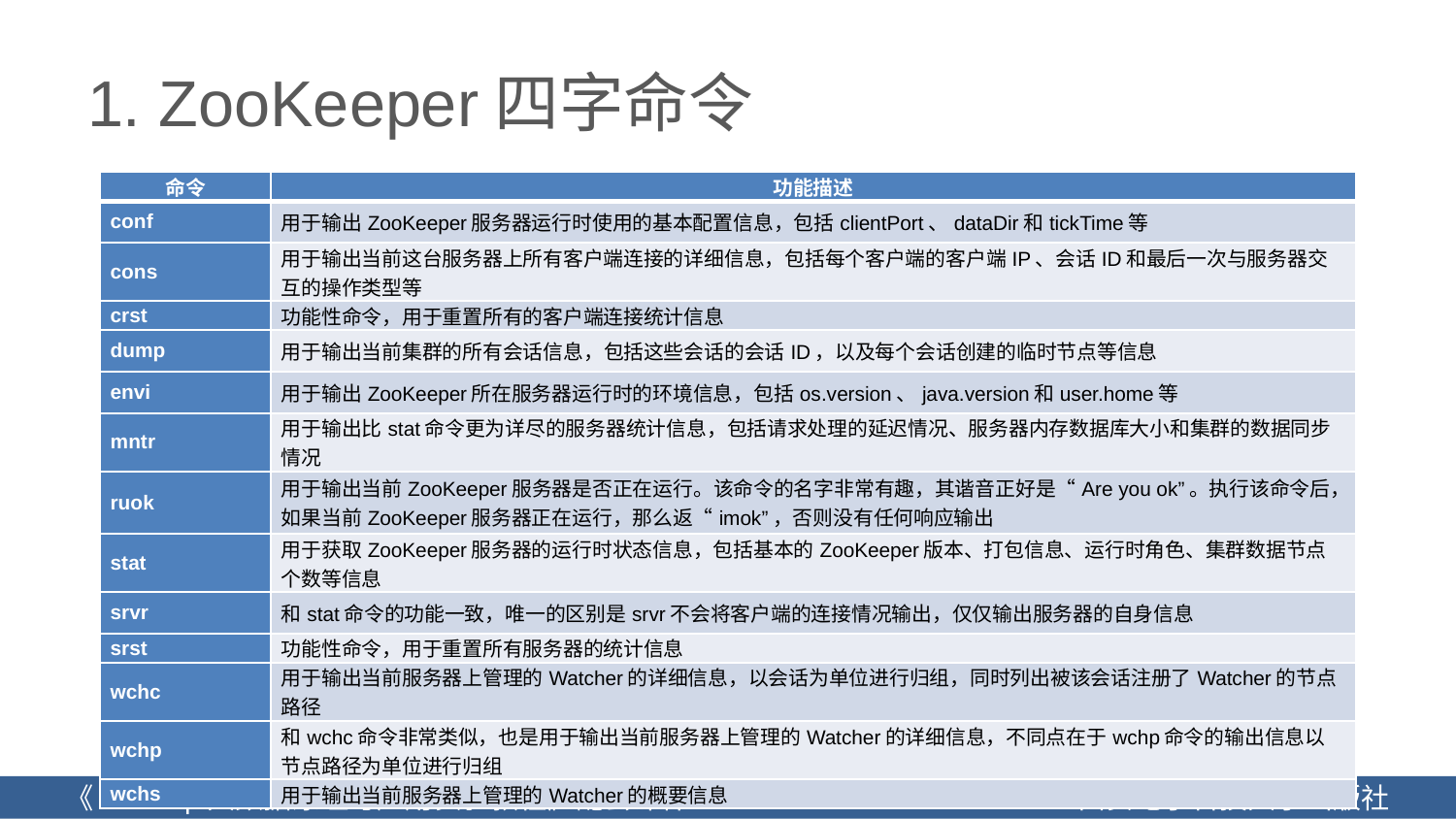

# 1. ZooKeeper四字命令
| 命令 | 功能描述 |
| --- | --- |
| conf | 用于输出ZooKeeper服务器运行时使用的基本配置信息，包括clientPort、dataDir和tickTime等 |
| cons | 用于输出当前这台服务器上所有客户端连接的详细信息，包括每个客户端的客户端IP、会话ID和最后一次与服务器交互的操作类型等 |
| crst | 功能性命令，用于重置所有的客户端连接统计信息 |
| dump | 用于输出当前集群的所有会话信息，包括这些会话的会话ID，以及每个会话创建的临时节点等信息 |
| envi | 用于输出ZooKeeper所在服务器运行时的环境信息，包括os.version、java.version和user.home等 |
| mntr | 用于输出比stat命令更为详尽的服务器统计信息，包括请求处理的延迟情况、服务器内存数据库大小和集群的数据同步情况 |
| ruok | 用于输出当前ZooKeeper服务器是否正在运行。该命令的名字非常有趣，其谐音正好是“Are you ok”。执行该命令后，如果当前ZooKeeper服务器正在运行，那么返“imok”，否则没有任何响应输出 |
| stat | 用于获取ZooKeeper服务器的运行时状态信息，包括基本的ZooKeeper版本、打包信息、运行时角色、集群数据节点个数等信息 |
| srvr | 和stat命令的功能一致，唯一的区别是srvr不会将客户端的连接情况输出，仅仅输出服务器的自身信息 |
| srst | 功能性命令，用于重置所有服务器的统计信息 |
| wchc | 用于输出当前服务器上管理的Watcher的详细信息，以会话为单位进行归组，同时列出被该会话注册了Watcher的节点路径 |
| wchp | 和wchc命令非常类似，也是用于输出当前服务器上管理的Watcher的详细信息，不同点在于wchp命令的输出信息以节点路径为单位进行归组 |
| wchs | 用于输出当前服务器上管理的Watcher的概要信息 |